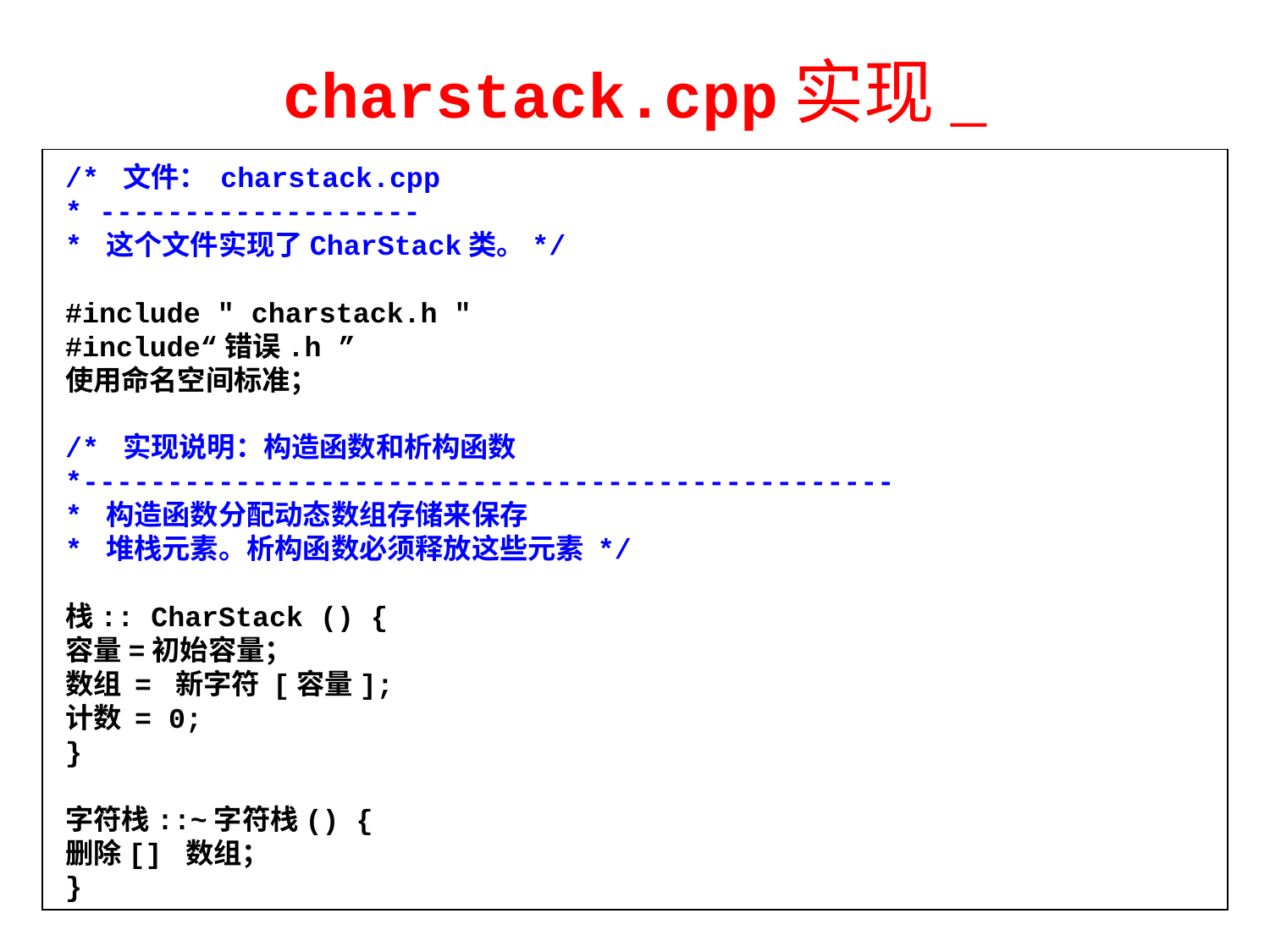

# charstack.cpp实现_

/* 文件： charstack.cpp
* -------------------
* 这个文件实现了CharStack类。*/

#include " charstack.h "
#include“错误.h ”
使用命名空间标准；

/* 实现说明：构造函数和析构函数
*------------------------------------------------
* 构造函数分配动态数组存储来保存
* 堆栈元素。析构函数必须释放这些元素 */

栈:: CharStack () {
容量=初始容量；
数组 = 新字符 [容量];
计数 = 0;
}

字符栈::~字符栈() {
删除[] 数组；
}